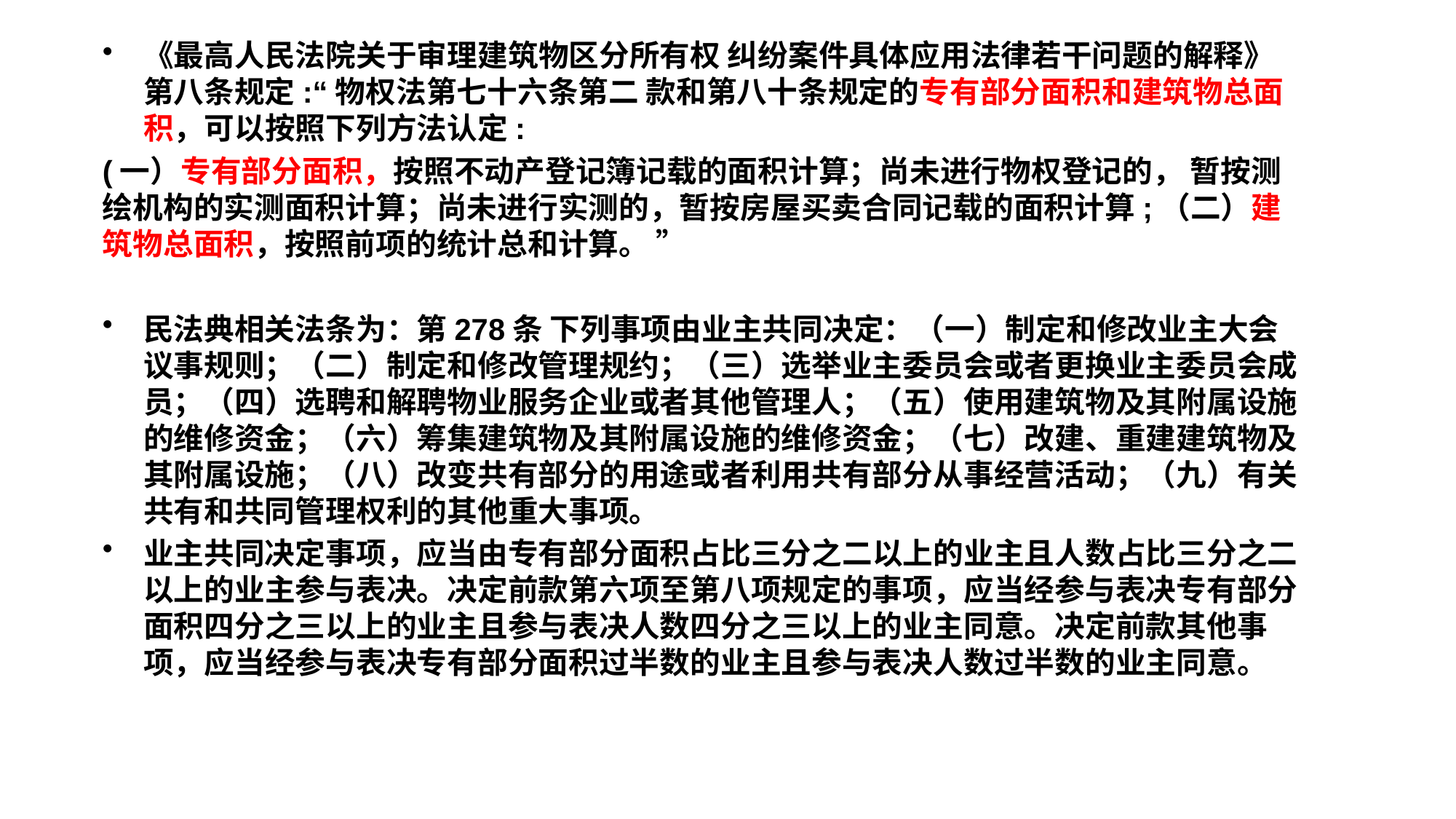

《最高人民法院关于审理建筑物区分所有权 纠纷案件具体应用法律若干问题的解释》第八条规定:“物权法第七十六条第二 款和第八十条规定的专有部分面积和建筑物总面积，可以按照下列方法认定:
(一）专有部分面积，按照不动产登记簿记载的面积计算；尚未进行物权登记的， 暂按测绘机构的实测面积计算；尚未进行实测的，暂按房屋买卖合同记载的面积计算;（二）建筑物总面积，按照前项的统计总和计算。 ”

民法典相关法条为：第278条 下列事项由业主共同决定：（一）制定和修改业主大会议事规则；（二）制定和修改管理规约；（三）选举业主委员会或者更换业主委员会成员；（四）选聘和解聘物业服务企业或者其他管理人；（五）使用建筑物及其附属设施的维修资金；（六）筹集建筑物及其附属设施的维修资金；（七）改建、重建建筑物及其附属设施；（八）改变共有部分的用途或者利用共有部分从事经营活动；（九）有关共有和共同管理权利的其他重大事项。
业主共同决定事项，应当由专有部分面积占比三分之二以上的业主且人数占比三分之二以上的业主参与表决。决定前款第六项至第八项规定的事项，应当经参与表决专有部分面积四分之三以上的业主且参与表决人数四分之三以上的业主同意。决定前款其他事项，应当经参与表决专有部分面积过半数的业主且参与表决人数过半数的业主同意。